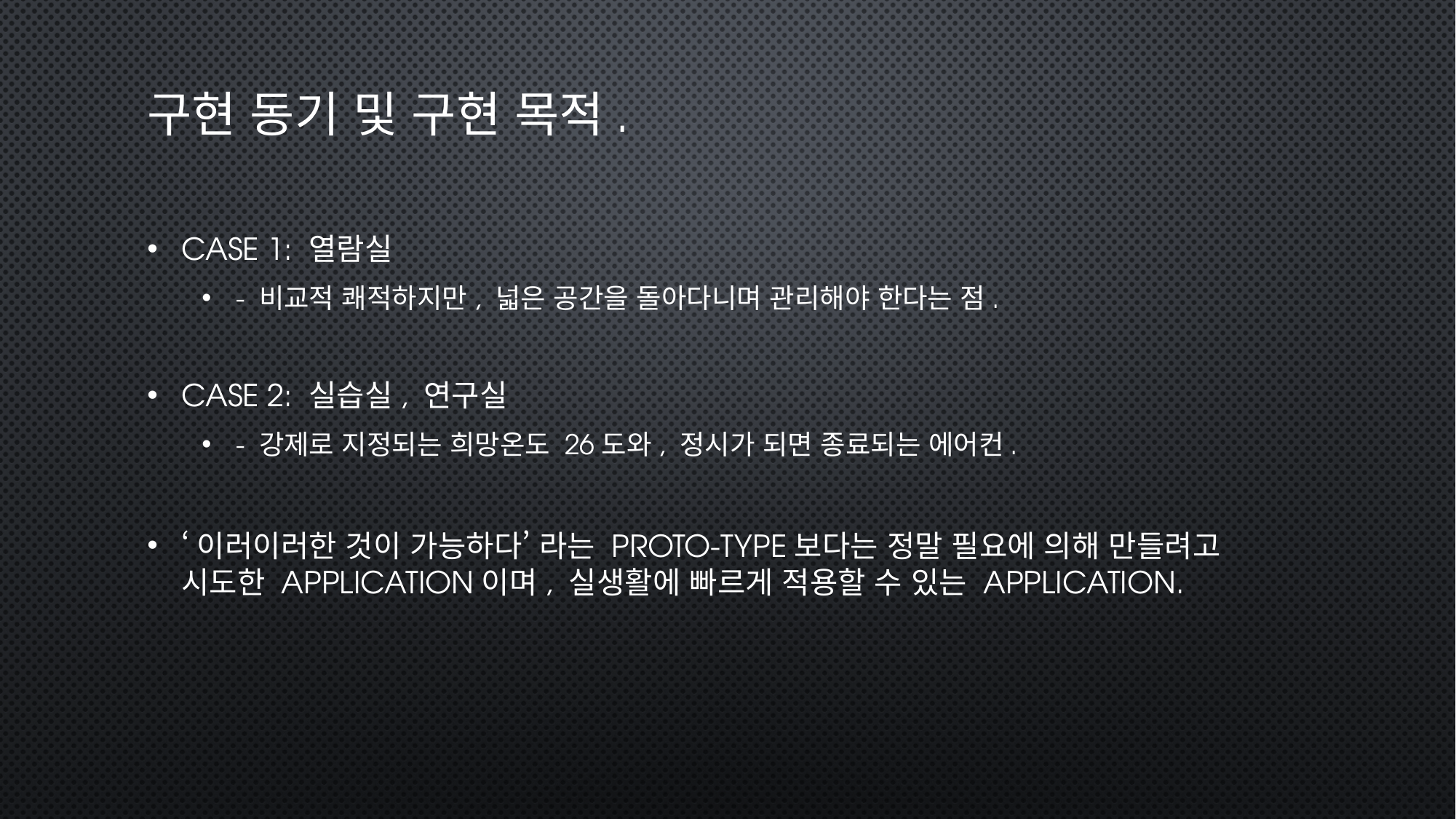

# 구현 동기 및 구현 목적.
Case 1: 열람실
- 비교적 쾌적하지만, 넓은 공간을 돌아다니며 관리해야 한다는 점.

Case 2: 실습실, 연구실
- 강제로 지정되는 희망온도 26도와, 정시가 되면 종료되는 에어컨.

‘이러이러한 것이 가능하다’ 라는 Proto-Type보다는 정말 필요에 의해 만들려고 시도한 Application이며, 실생활에 빠르게 적용할 수 있는 Application.